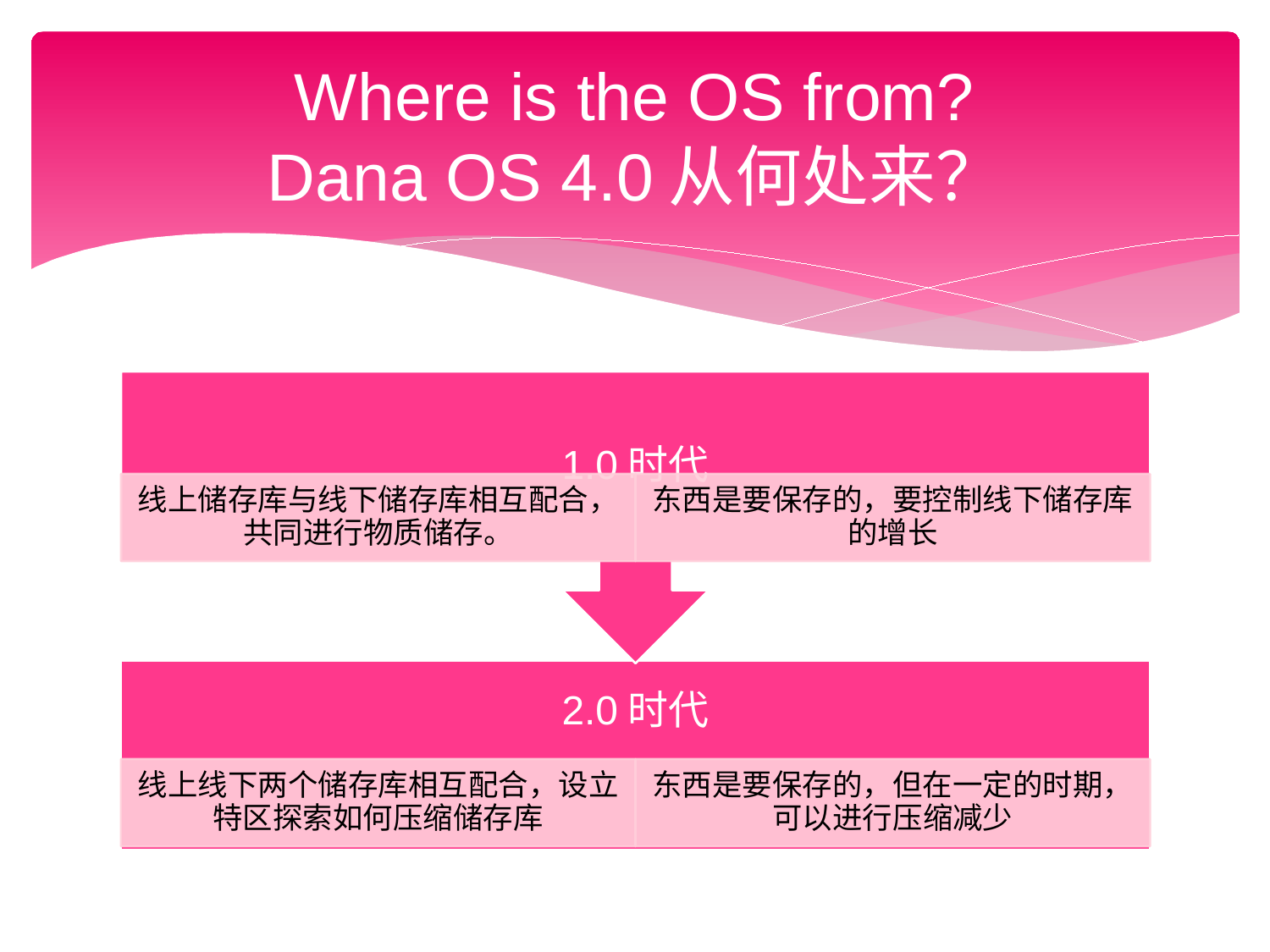

# Where is the OS from? Dana OS 4.0从何处来？
2.0时代
线上线下两个储存库相互配合，设立特区探索如何压缩储存库
东西是要保存的，但在一定的时期，可以进行压缩减少
1.0时代
线上储存库与线下储存库相互配合，共同进行物质储存。
东西是要保存的，要控制线下储存库的增长